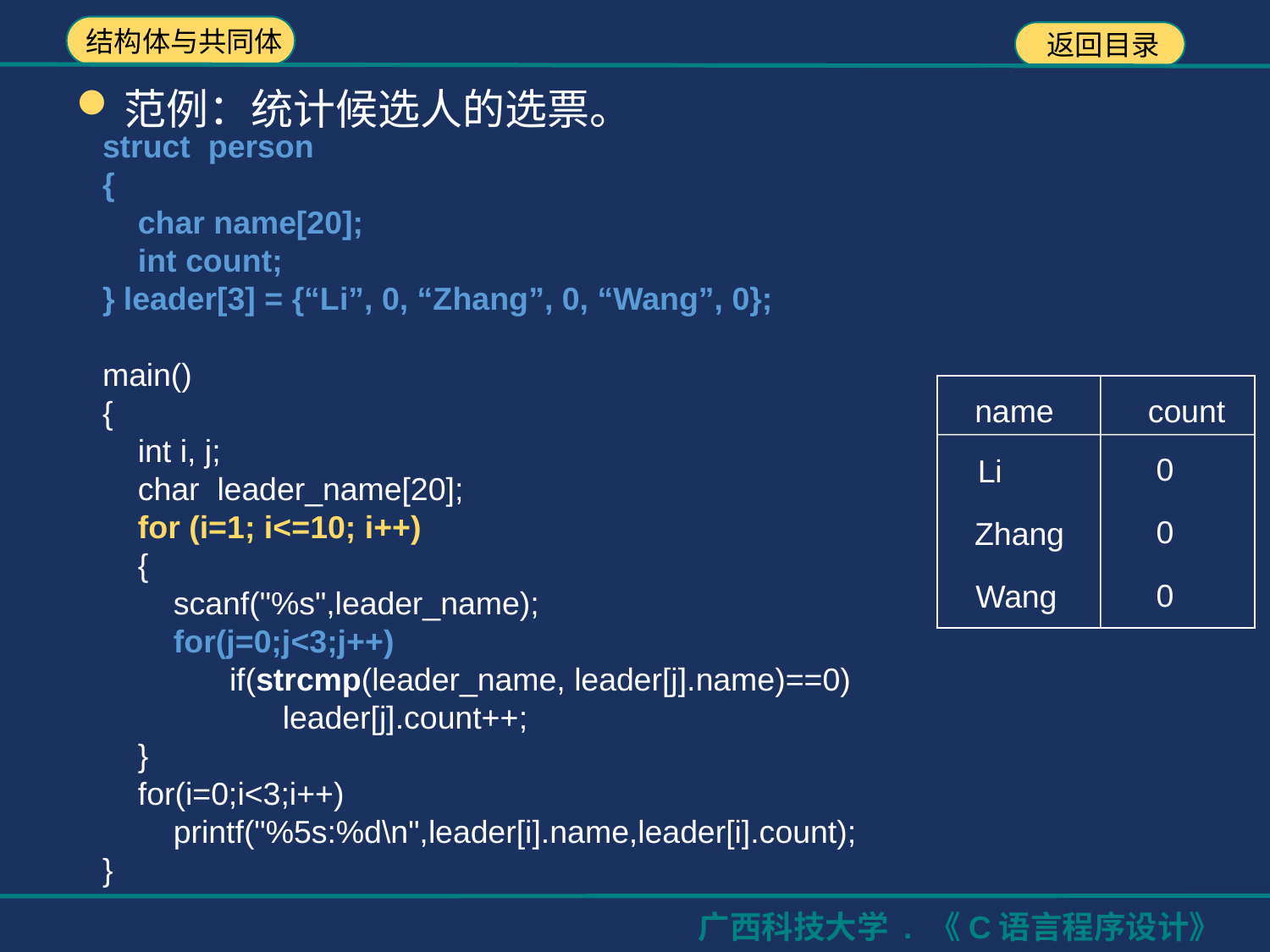

范例：统计候选人的选票。
struct  person
{
    char name[20];
    int count;
} leader[3] = {“Li”, 0, “Zhang”, 0, “Wang”, 0};

main()
{
    int i, j;
    char  leader_name[20];
    for (i=1; i<=10; i++)
    {
        scanf("%s",leader_name);
        for(j=0;j<3;j++)
	if(strcmp(leader_name, leader[j].name)==0)
	      leader[j].count++;
    }
    for(i=0;i<3;i++)
        printf("%5s:%d\n",leader[i].name,leader[i].count);
}

name
count

0
Li
0
Zhang
0
Wang